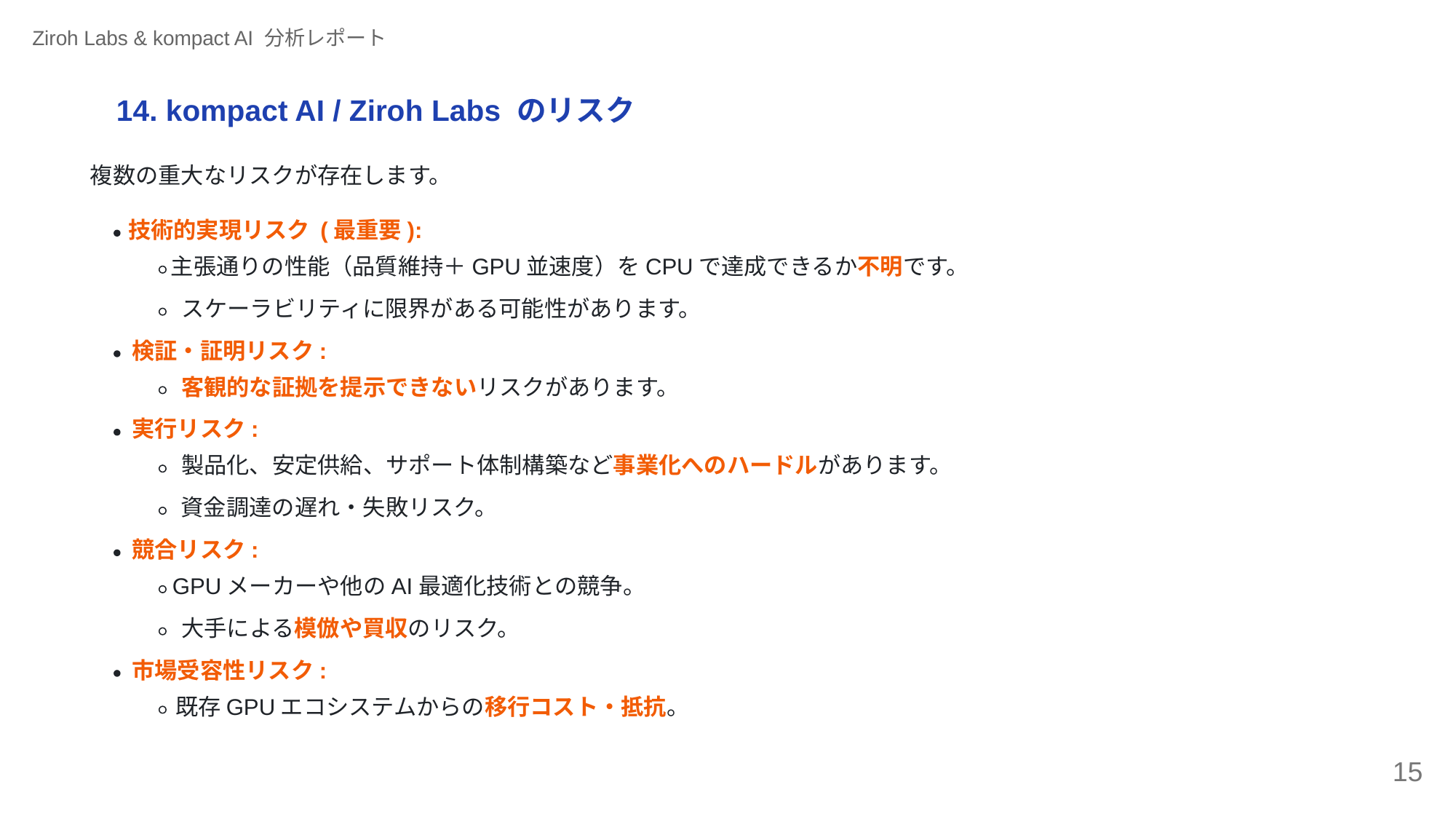

Ziroh Labs & kompact AI 分析レポート
14. kompact AI / Ziroh Labs のリスク
複数の重⼤なリスクが存在します。
技術的実現リスク (最重要):

主張通りの性能（品質維持＋GPU並速度）をCPUで達成できるか不明です。

スケーラビリティに限界がある可能性があります。

検証・証明リスク:

客観的な証拠を提⽰できないリスクがあります。

実⾏リスク:

製品化、安定供給、サポート体制構築など事業化へのハードルがあります。

資⾦調達の遅れ・失敗リスク。

競合リスク:

GPUメーカーや他のAI最適化技術との競争。

⼤⼿による模倣や買収のリスク。

市場受容性リスク:

既存GPUエコシステムからの移⾏コスト・抵抗。

15